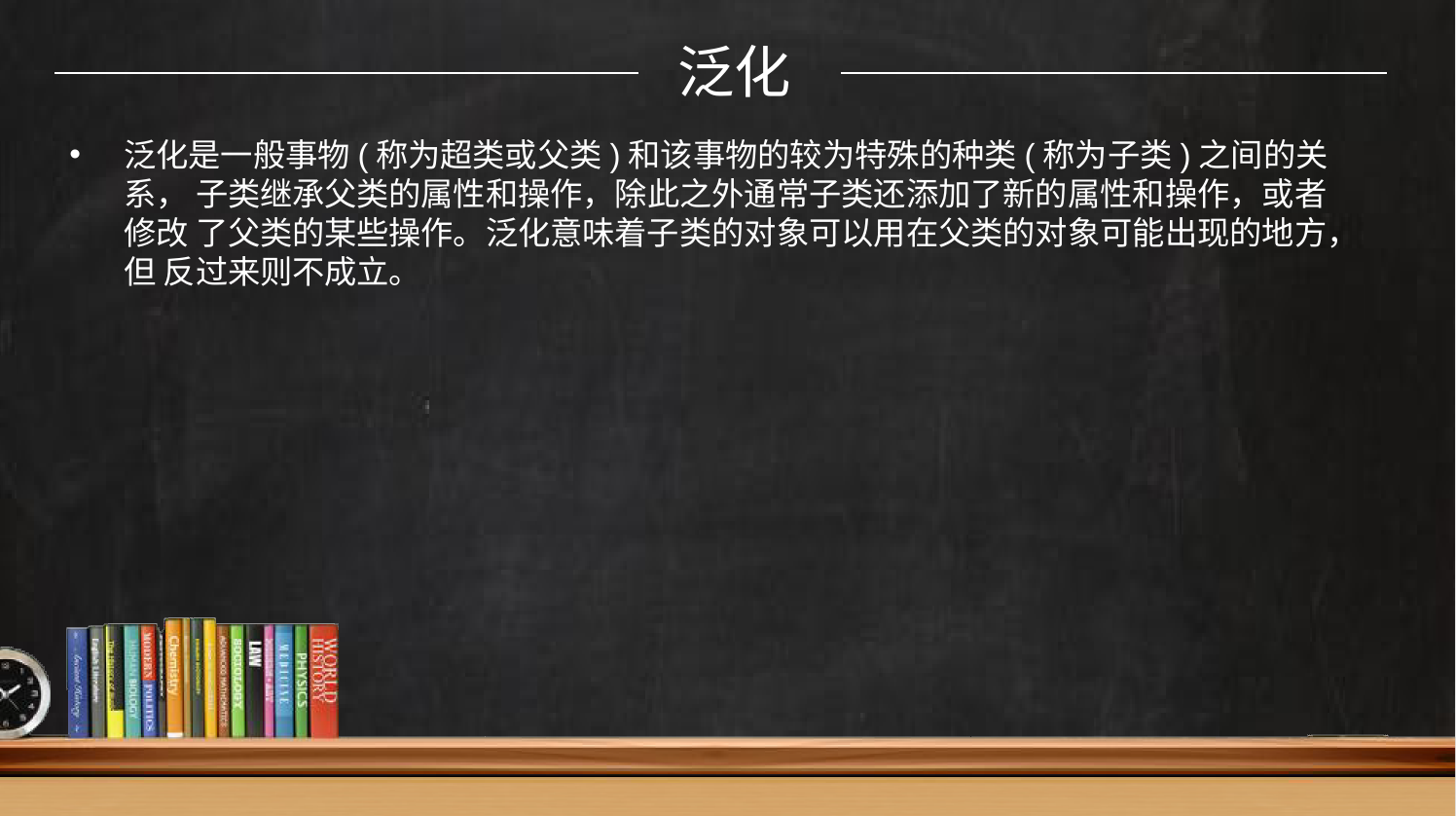

泛化

泛化是一般事物(称为超类或父类)和该事物的较为特殊的种类(称为子类)之间的关系， 子类继承父类的属性和操作，除此之外通常子类还添加了新的属性和操作，或者修改 了父类的某些操作。泛化意味着子类的对象可以用在父类的对象可能出现的地方，但 反过来则不成立。